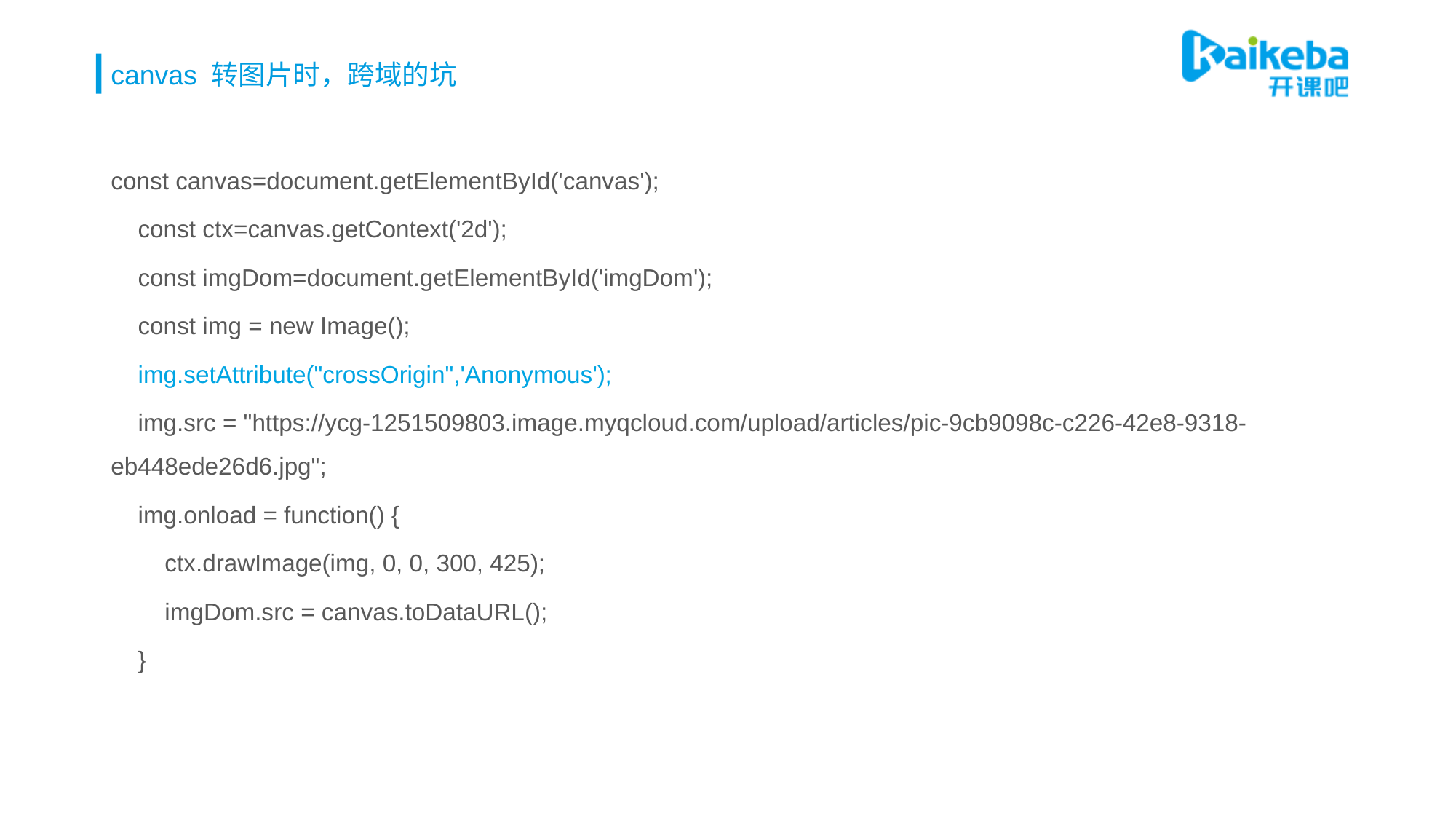

# canvas 转图片时，跨域的坑
const canvas=document.getElementById('canvas');
    const ctx=canvas.getContext('2d');
    const imgDom=document.getElementById('imgDom');
    const img = new Image();
    img.setAttribute("crossOrigin",'Anonymous');
    img.src = "https://ycg-1251509803.image.myqcloud.com/upload/articles/pic-9cb9098c-c226-42e8-9318-eb448ede26d6.jpg";
    img.onload = function() {
        ctx.drawImage(img, 0, 0, 300, 425);
        imgDom.src = canvas.toDataURL();
    }